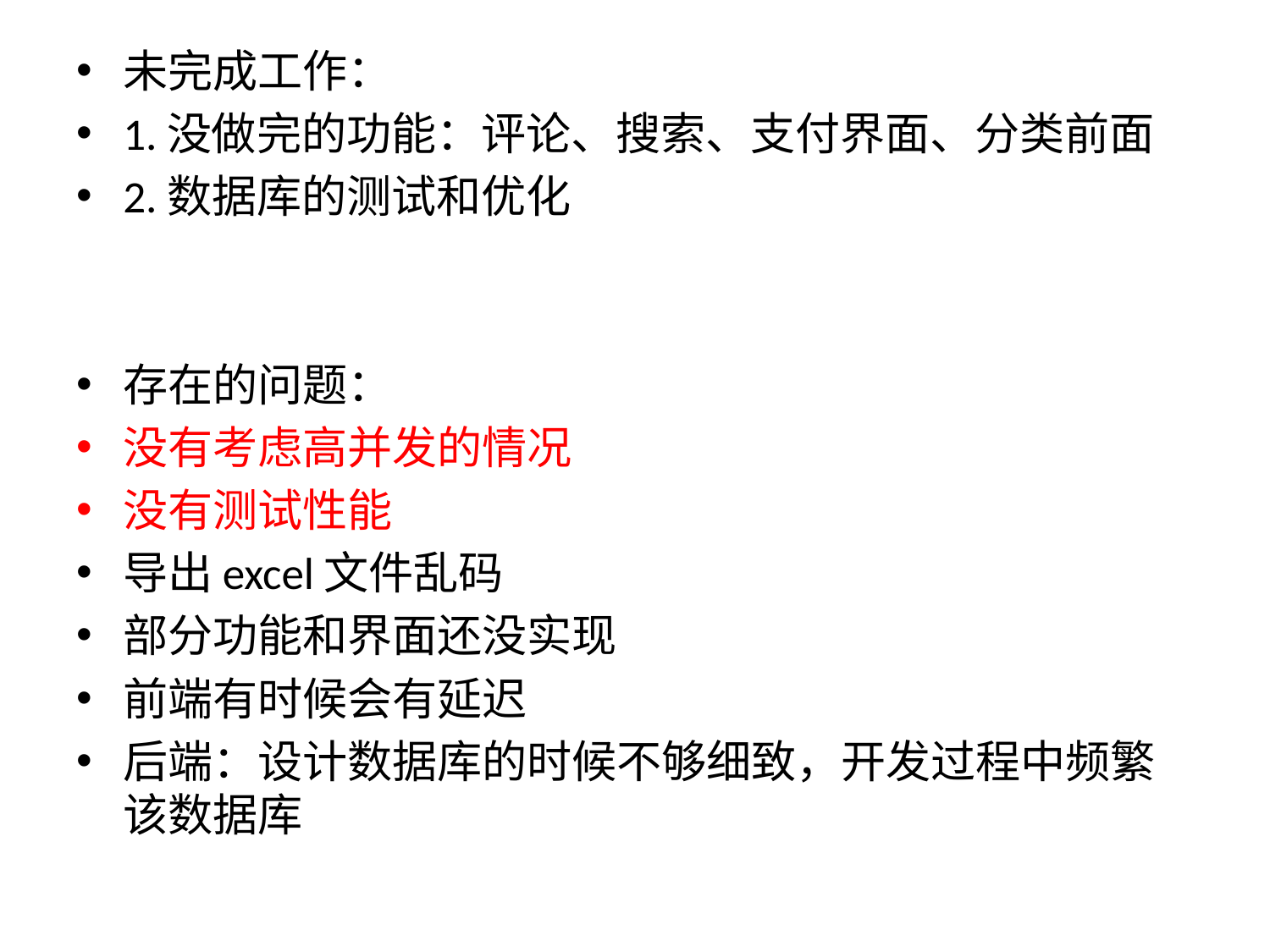

未完成工作：
1.没做完的功能：评论、搜索、支付界面、分类前面
2.数据库的测试和优化

存在的问题：
没有考虑高并发的情况
没有测试性能
导出excel文件乱码
部分功能和界面还没实现
前端有时候会有延迟
后端：设计数据库的时候不够细致，开发过程中频繁该数据库